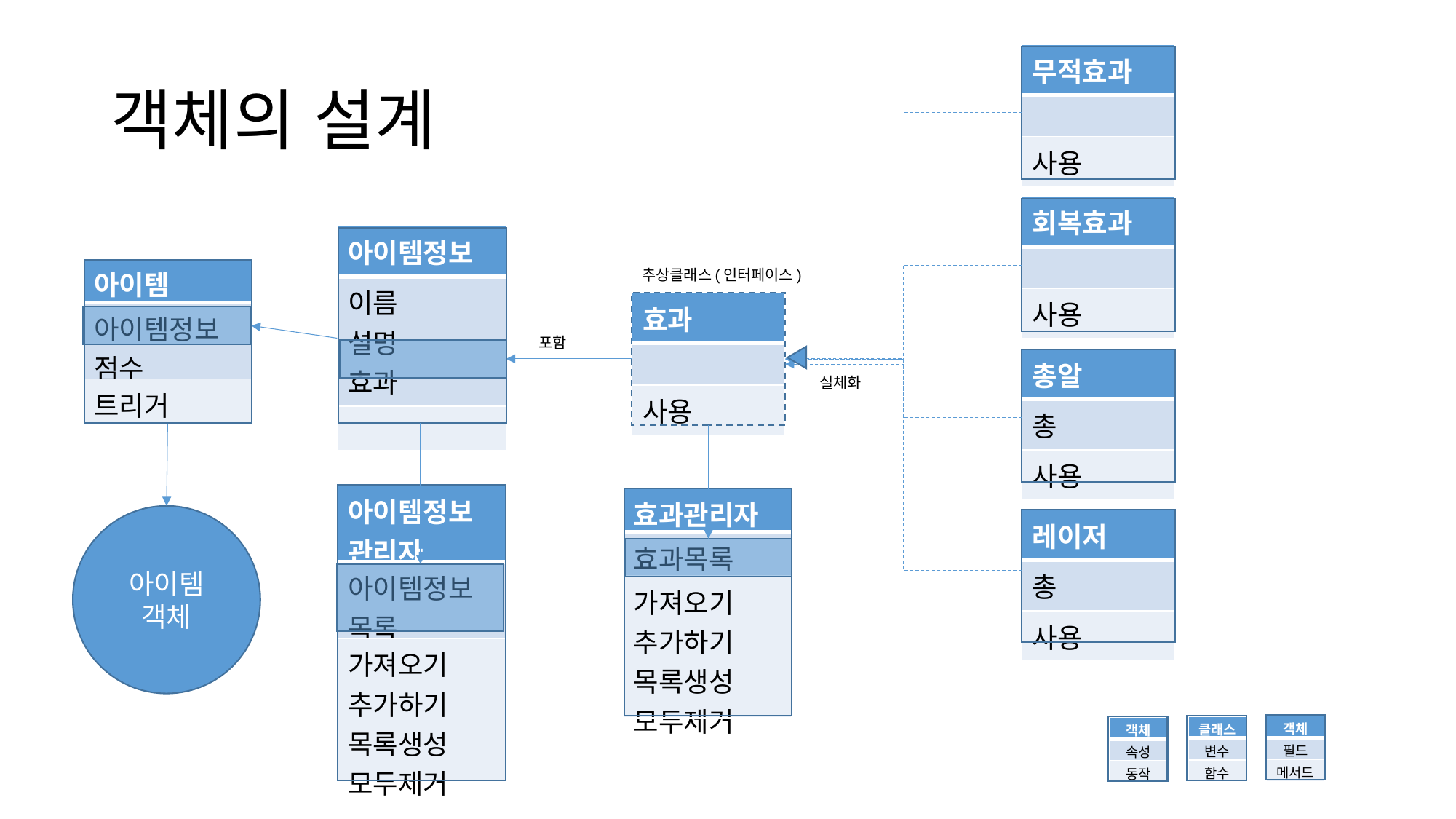

# 객체의 설계
| 무적효과 |
| --- |
|  |
| 사용 |

| 회복효과 |
| --- |
|  |
| 사용 |

| 아이템정보 |
| --- |
| 이름 설명 효과 |
|  |

| 아이템 |
| --- |
| 아이템정보 점수 |
| 트리거 |
추상클래스(인터페이스)

| 효과 |
| --- |
|  |
| 사용 |

포함

| 총알 |
| --- |
| 총 |
| 사용 |

실체화

| 아이템정보관리자 |
| --- |
| 아이템정보목록 |
| 가져오기 추가하기 목록생성 모두제거 |
| 효과관리자 |
| --- |
| 효과목록 |
| 가져오기 추가하기 목록생성 모두제거 |

아이템
객체

| 레이저 |
| --- |
| 총 |
| 사용 |

| 객체 |
| --- |
| 필드 |
| 메서드 |

| 클래스 |
| --- |
| 변수 |
| 함수 |
| 객체 |
| --- |
| 속성 |
| 동작 |